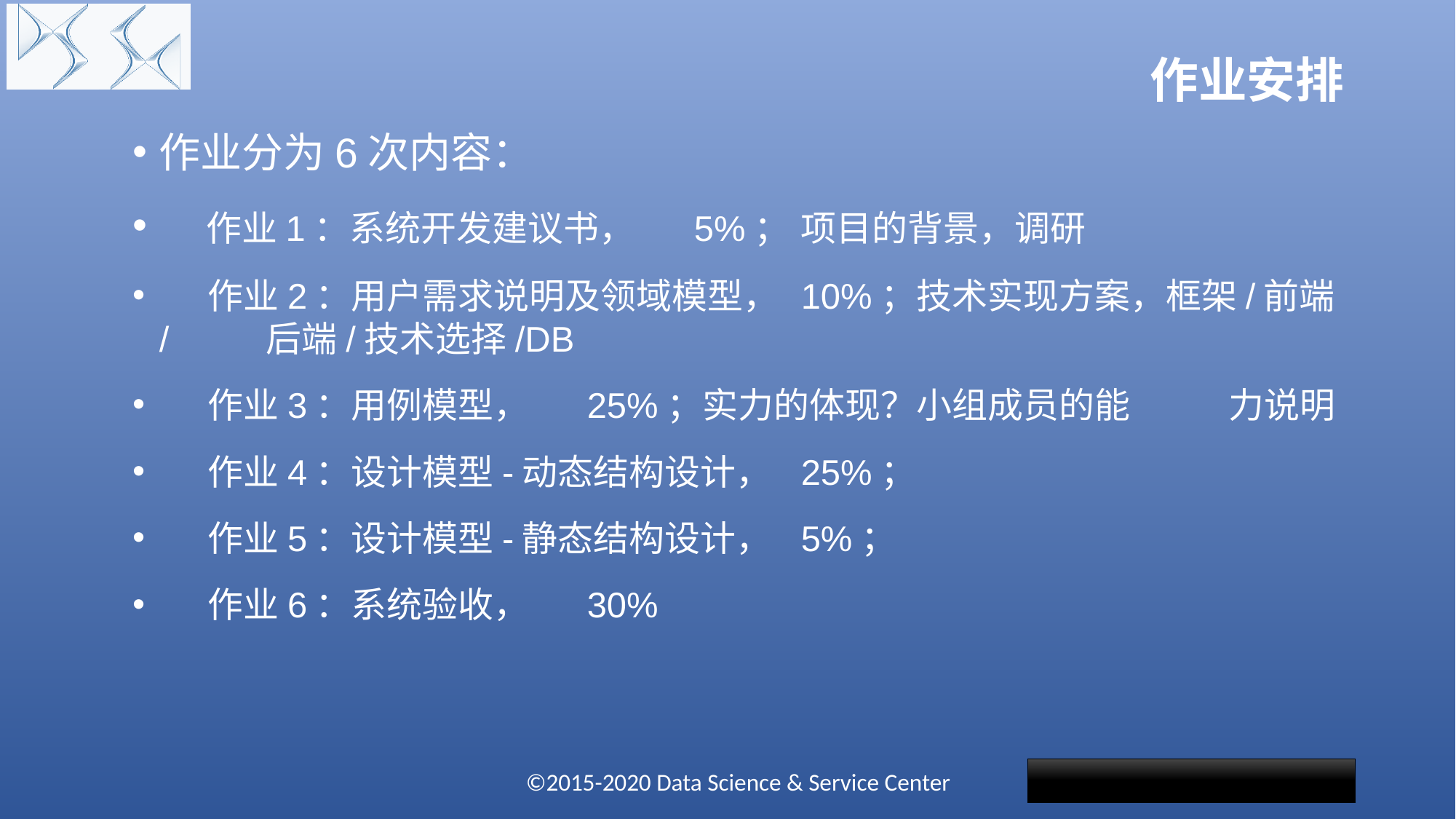

# 作业安排
作业分为6次内容：
    作业1：系统开发建议书，		5%；	项目的背景，调研
     作业2：用户需求说明及领域模型，	10%；技术实现方案，框架/前端/								后端/技术选择/DB
     作业3：用例模型，			25%；实力的体现？小组成员的能							力说明
     作业4：设计模型-动态结构设计，	25%；
     作业5：设计模型-静态结构设计，	5%；
     作业6：系统验收，			30%

©2015-2020 Data Science & Service Center
4